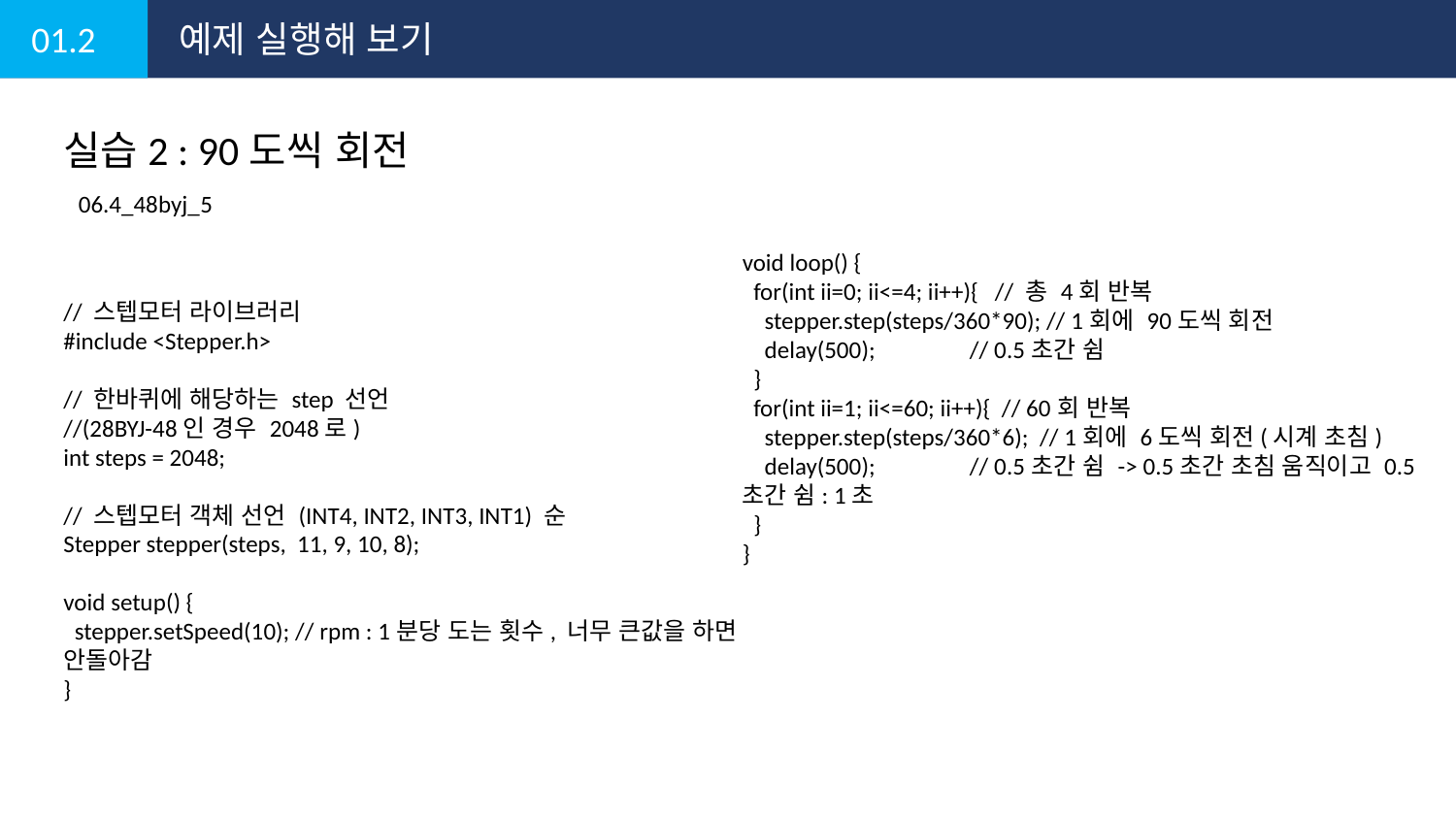

01.2
예제 실행해 보기
실습2 : 90도씩 회전
06.4_48byj_5
void loop() {
  for(int ii=0; ii<=4; ii++){   // 총 4회 반복
    stepper.step(steps/360*90); // 1회에 90도씩 회전
    delay(500);                 // 0.5초간 쉼
  }
  for(int ii=1; ii<=60; ii++){  // 60회 반복
    stepper.step(steps/360*6);  // 1회에 6도씩 회전(시계 초침)
    delay(500);                 // 0.5초간 쉼 -> 0.5초간 초침 움직이고 0.5초간 쉼: 1초
  }
}
// 스텝모터 라이브러리
#include <Stepper.h>

// 한바퀴에 해당하는 step 선언
//(28BYJ-48인 경우 2048로)
int steps = 2048;

// 스텝모터 객체 선언 (INT4, INT2, INT3, INT1) 순
Stepper stepper(steps,  11, 9, 10, 8);

void setup() {
  stepper.setSpeed(10); // rpm : 1분당 도는 횟수, 너무 큰값을 하면 안돌아감
}